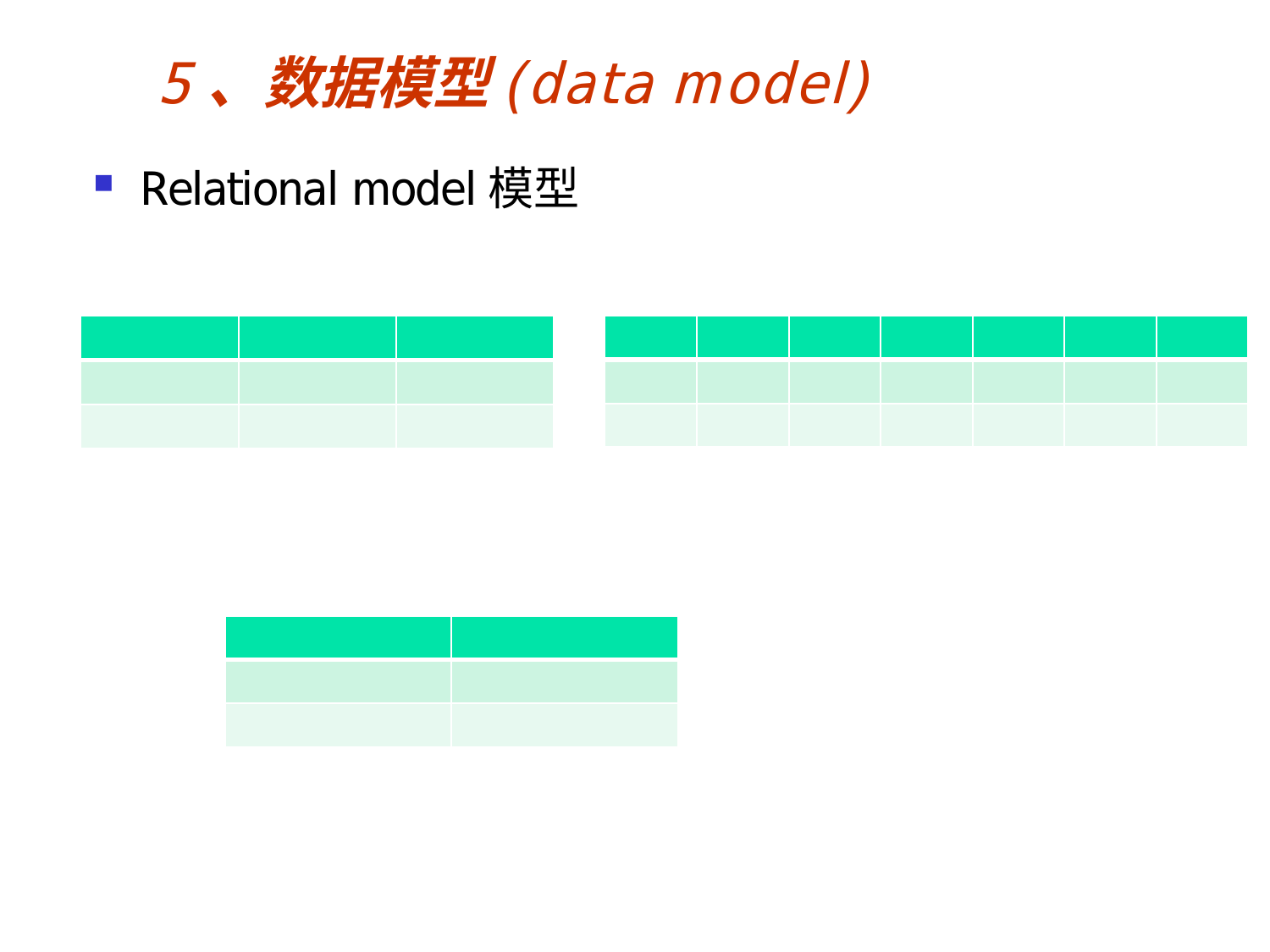

# 5、数据模型(data model)
Relational model模型
|  |  |  |
| --- | --- | --- |
|  |  |  |
|  |  |  |
|  |  |  |  |  |  |  |
| --- | --- | --- | --- | --- | --- | --- |
|  |  |  |  |  |  |  |
|  |  |  |  |  |  |  |
|  |  |
| --- | --- |
|  |  |
|  |  |